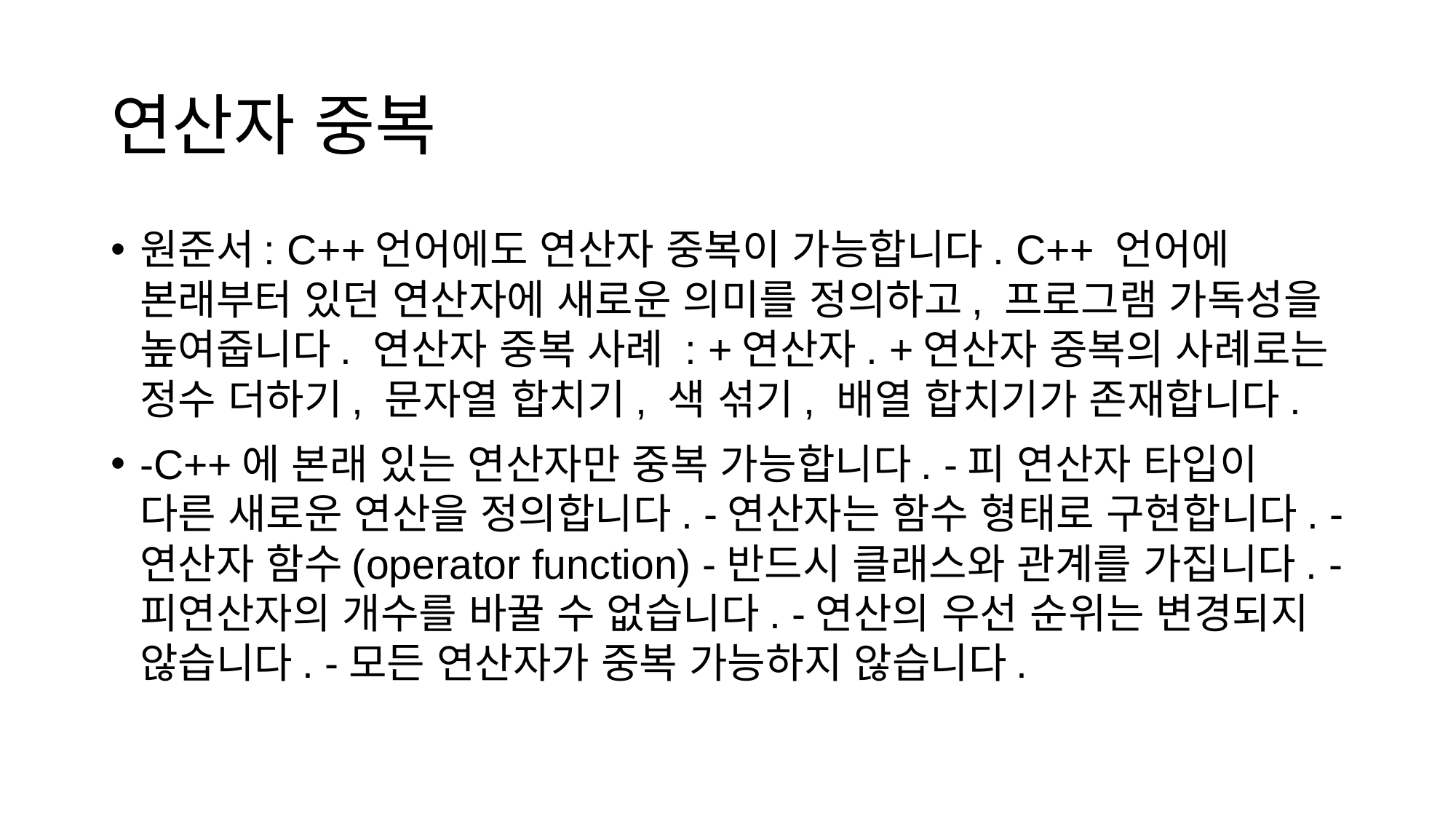

# 연산자 중복
원준서: C++언어에도 연산자 중복이 가능합니다. C++ 언어에 본래부터 있던 연산자에 새로운 의미를 정의하고, 프로그램 가독성을 높여줍니다. 연산자 중복 사례 : +연산자. +연산자 중복의 사례로는 정수 더하기, 문자열 합치기, 색 섞기, 배열 합치기가 존재합니다.
-C++에 본래 있는 연산자만 중복 가능합니다. -피 연산자 타입이 다른 새로운 연산을 정의합니다. -연산자는 함수 형태로 구현합니다. - 연산자 함수(operator function) -반드시 클래스와 관계를 가집니다. -피연산자의 개수를 바꿀 수 없습니다. -연산의 우선 순위는 변경되지 않습니다. -모든 연산자가 중복 가능하지 않습니다.